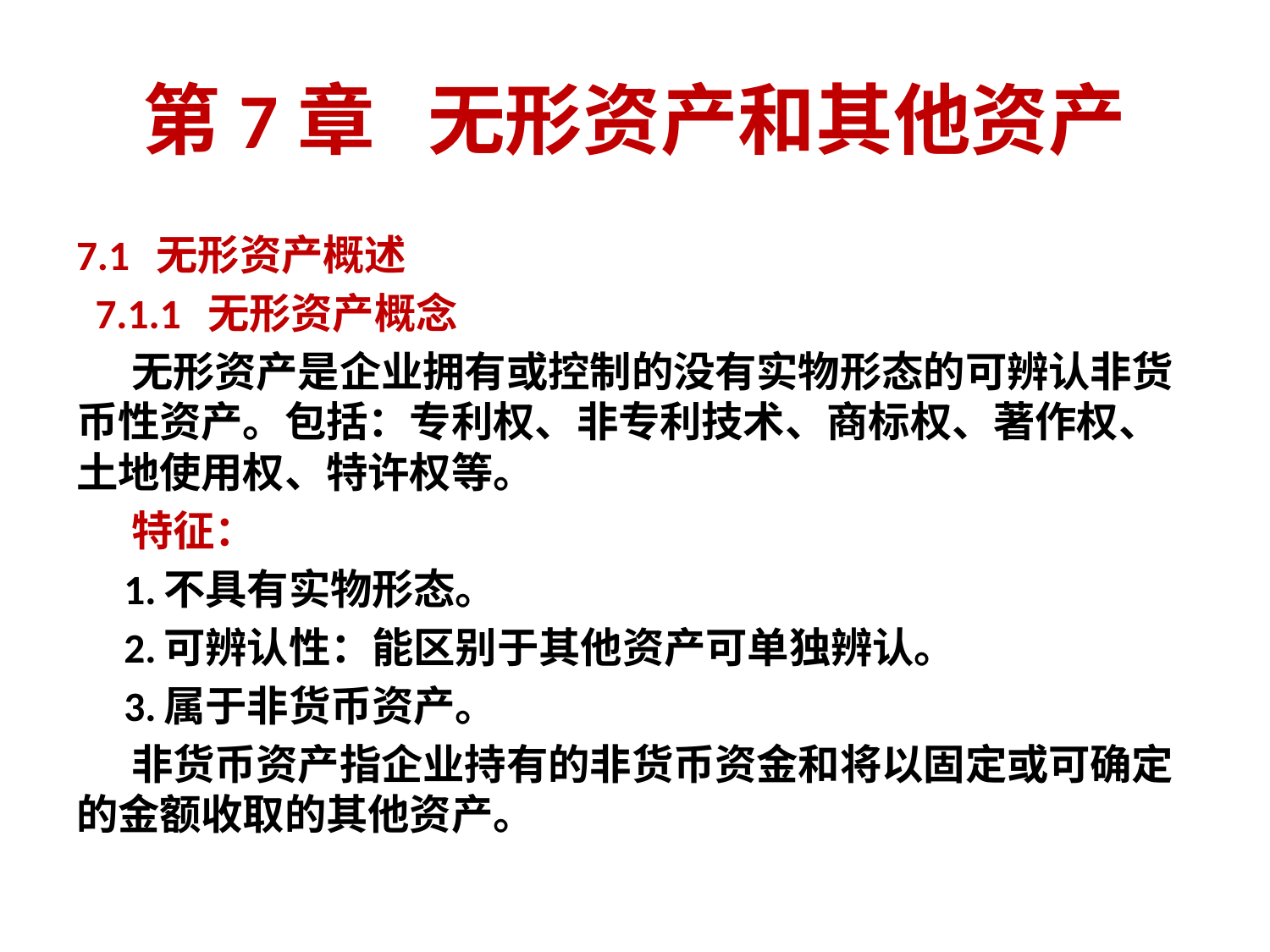

# 第7章   无形资产和其他资产
7.1  无形资产概述
  7.1.1  无形资产概念
     无形资产是企业拥有或控制的没有实物形态的可辨认非货币性资产。包括：专利权、非专利技术、商标权、著作权、土地使用权、特许权等。
     特征：
     1.不具有实物形态。
     2.可辨认性：能区别于其他资产可单独辨认。
     3.属于非货币资产。
     非货币资产指企业持有的非货币资金和将以固定或可确定的金额收取的其他资产。